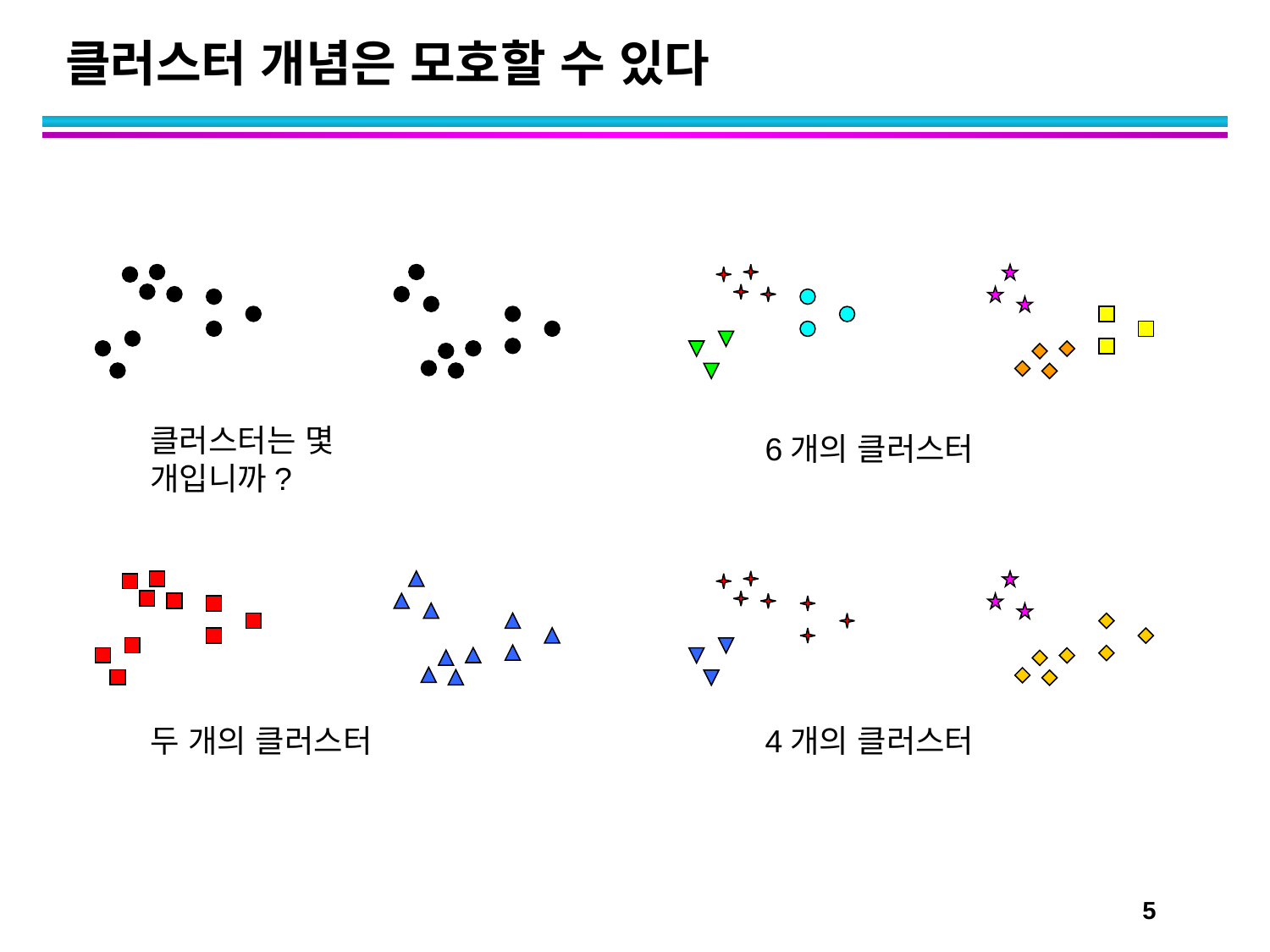

# 클러스터 개념은 모호할 수 있다

6개의 클러스터

클러스터는 몇 개입니까?

두 개의 클러스터

4개의 클러스터